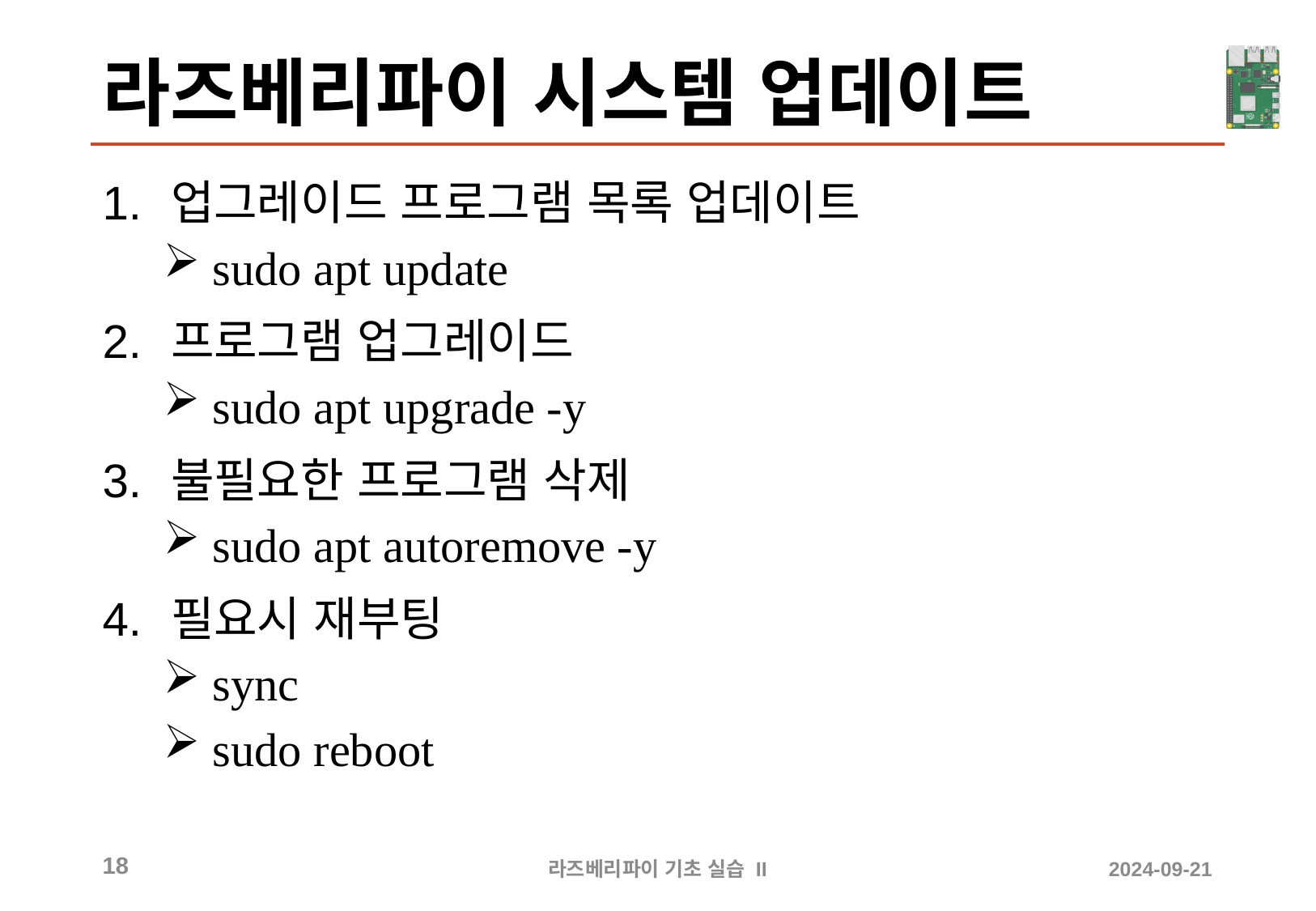

# 라즈베리파이 시스템 업데이트
업그레이드 프로그램 목록 업데이트
 sudo apt update
프로그램 업그레이드
 sudo apt upgrade -y
불필요한 프로그램 삭제
 sudo apt autoremove -y
필요시 재부팅
 sync
 sudo reboot
18
라즈베리파이 기초 실습 II
2024-09-21